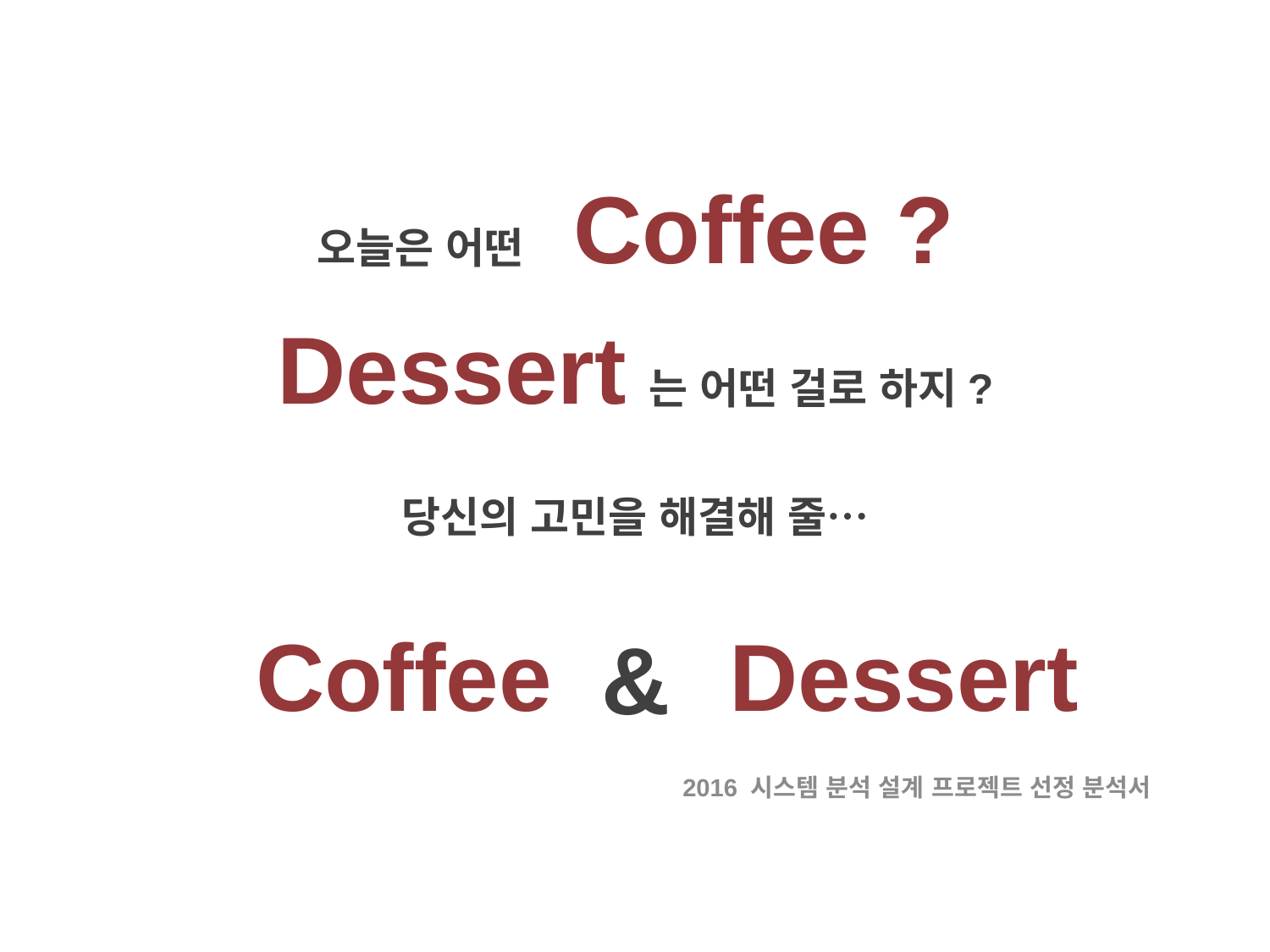

# 오늘은 어떤 Coffee ?
Dessert는 어떤 걸로 하지?
당신의 고민을 해결해 줄…
Coffee
Dessert
&
2016 시스템 분석 설계 프로젝트 선정 분석서